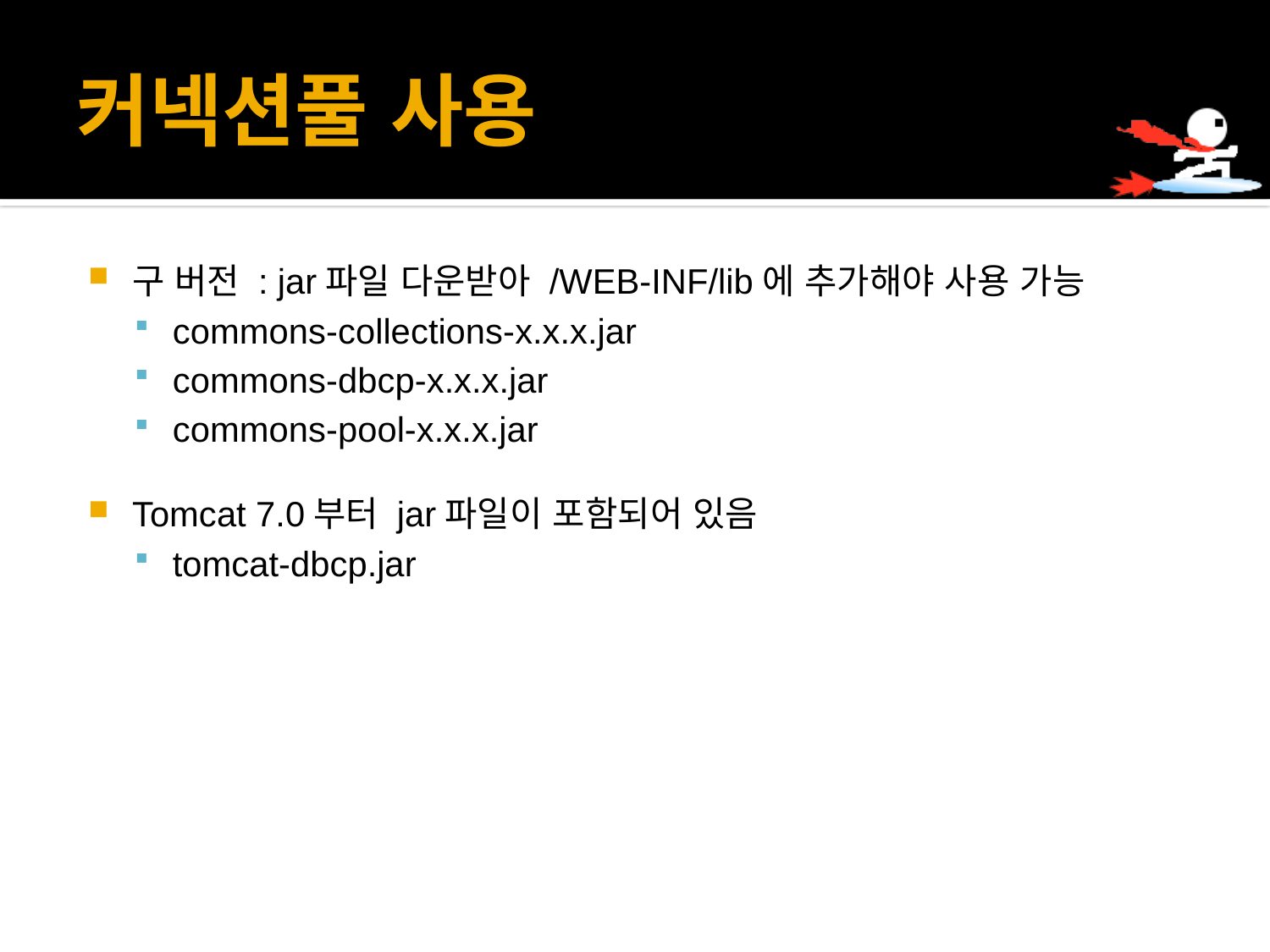

# 커넥션풀 사용
구 버전 : jar파일 다운받아 /WEB-INF/lib에 추가해야 사용 가능
commons-collections-x.x.x.jar
commons-dbcp-x.x.x.jar
commons-pool-x.x.x.jar

Tomcat 7.0부터 jar파일이 포함되어 있음
tomcat-dbcp.jar